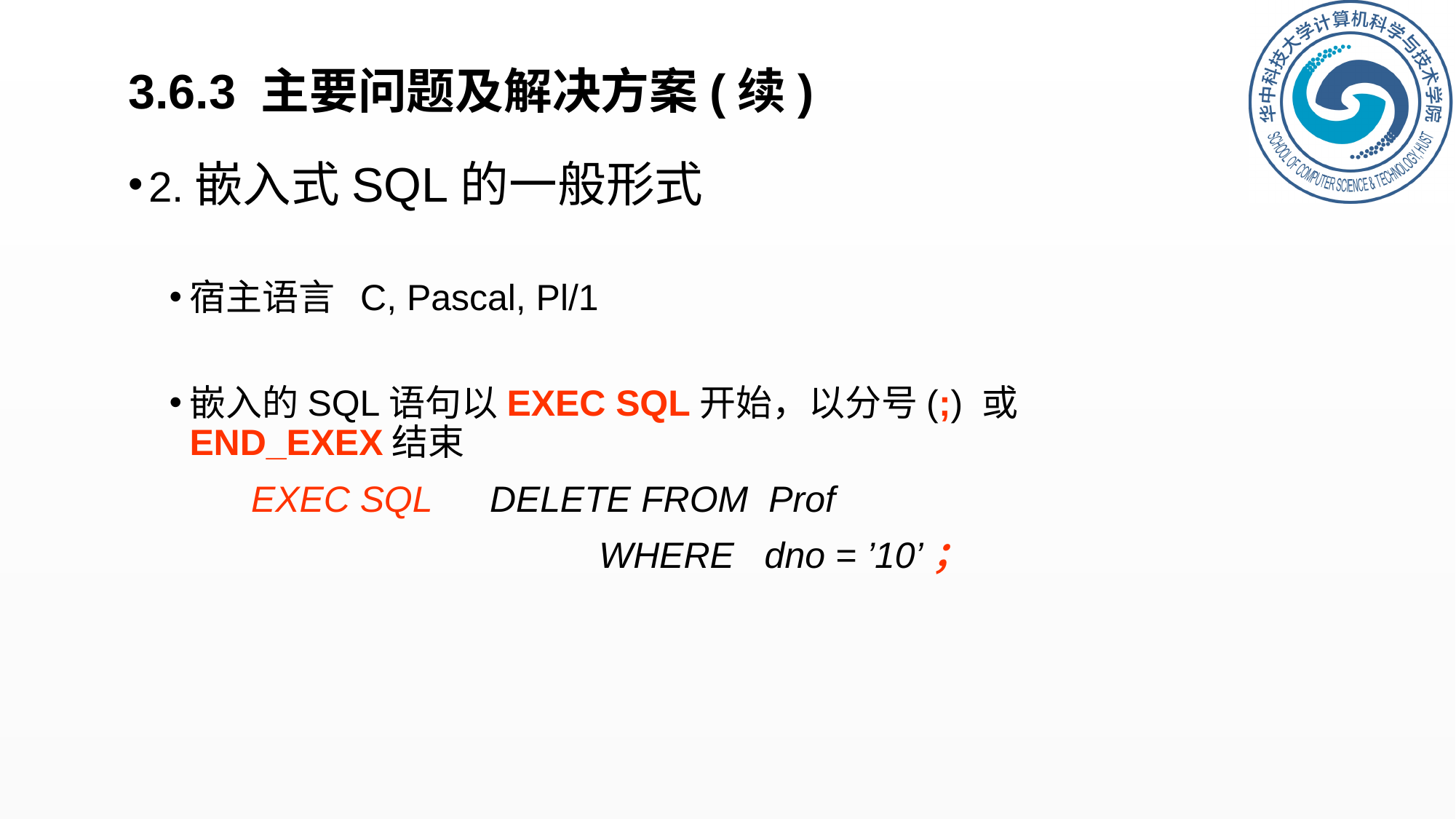

# 3.6.3 主要问题及解决方案(续)
2.嵌入式SQL的一般形式

宿主语言  C, Pascal, Pl/1

嵌入的SQL语句以EXEC SQL开始，以分号(;) 或END_EXEX结束
EXEC SQL 	DELETE FROM  Prof
				WHERE   dno = ’10’；